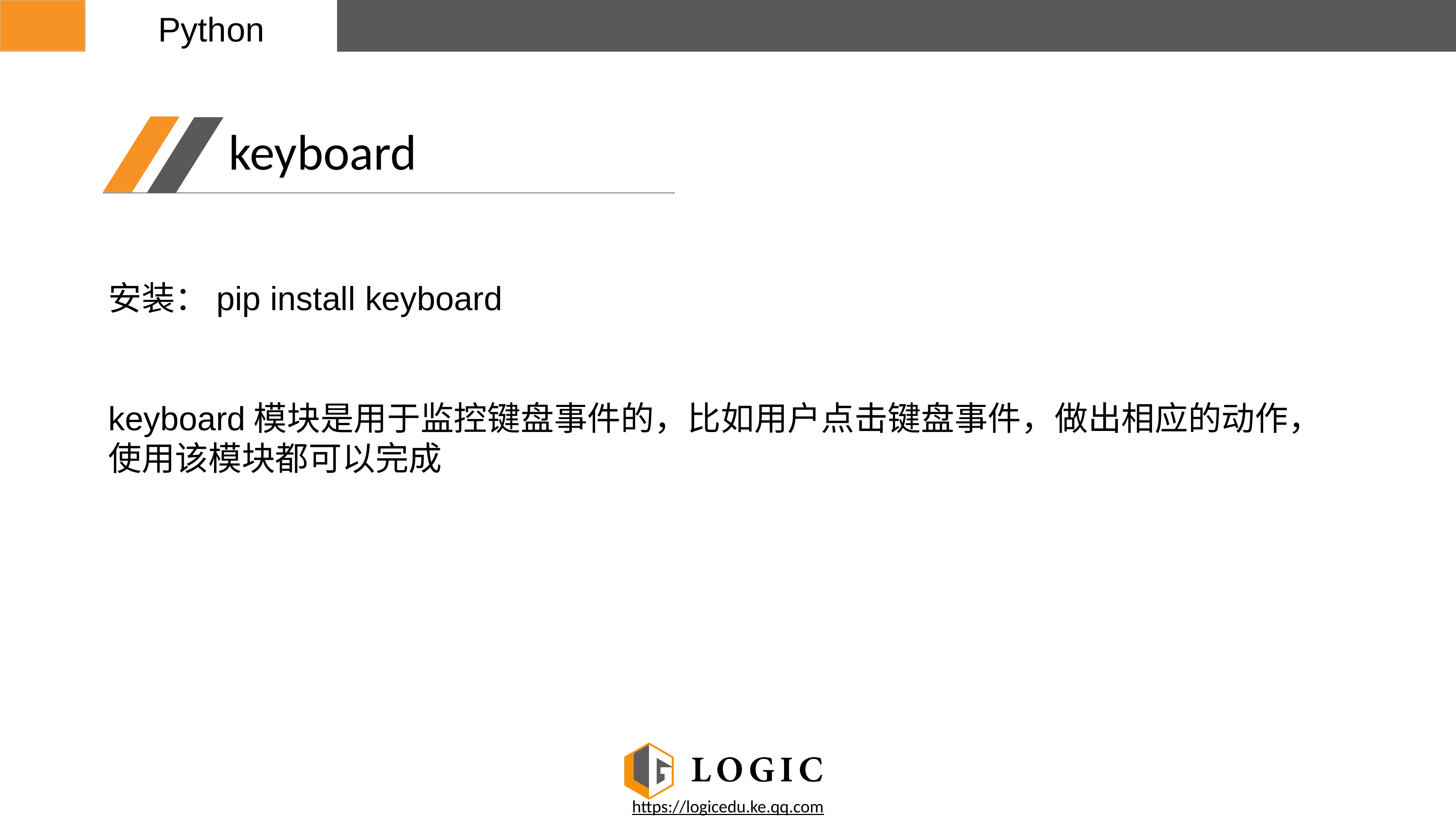

Python

keyboard

安装：pip install keyboard

keyboard模块是用于监控键盘事件的，比如用户点击键盘事件，做出相应的动作，使用该模块都可以完成